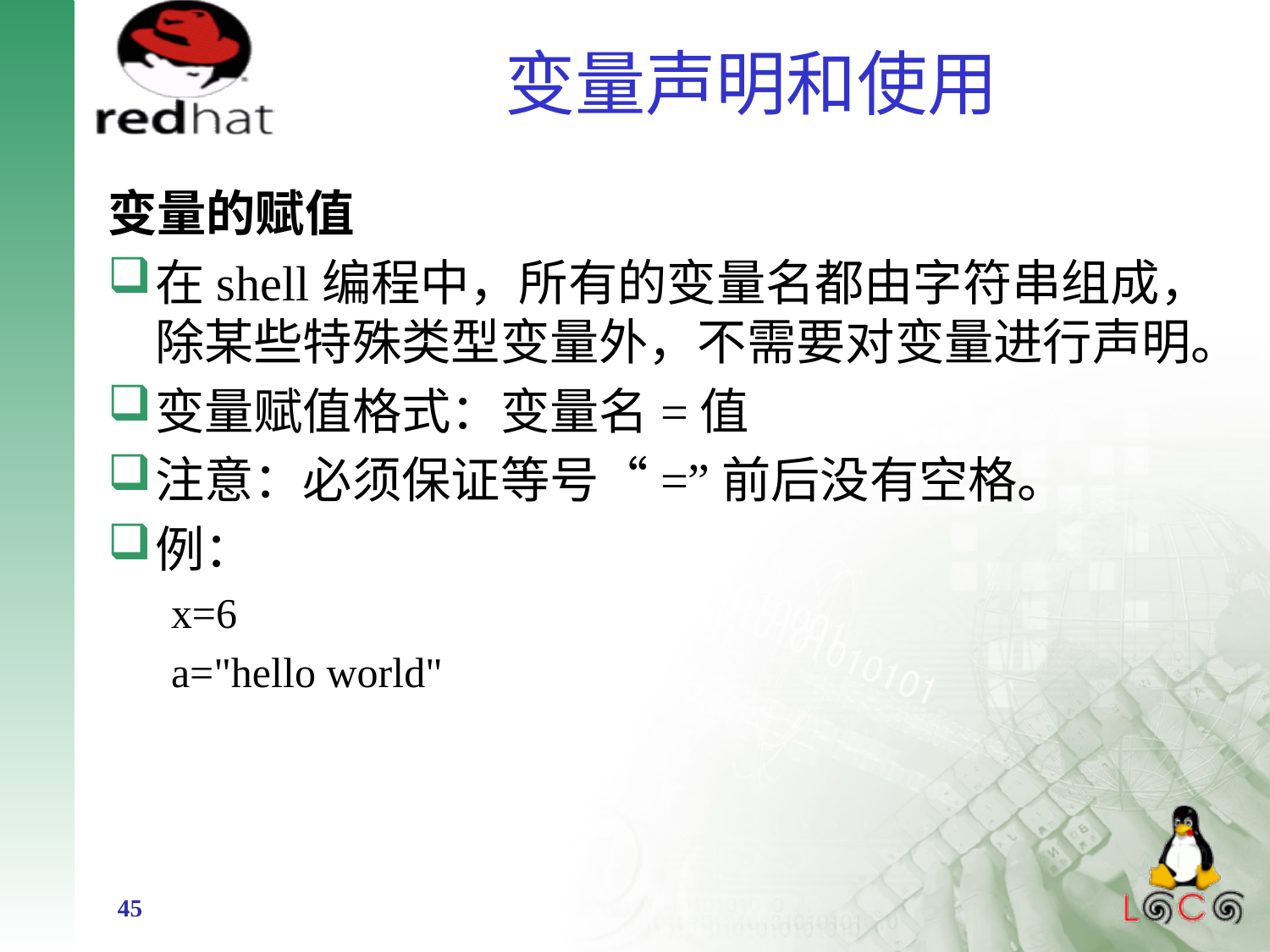

# 变量声明和使用
变量的赋值
在shell编程中，所有的变量名都由字符串组成，除某些特殊类型变量外，不需要对变量进行声明。
变量赋值格式：变量名=值
注意：必须保证等号“=”前后没有空格。
例：
x=6
a="hello world"
45